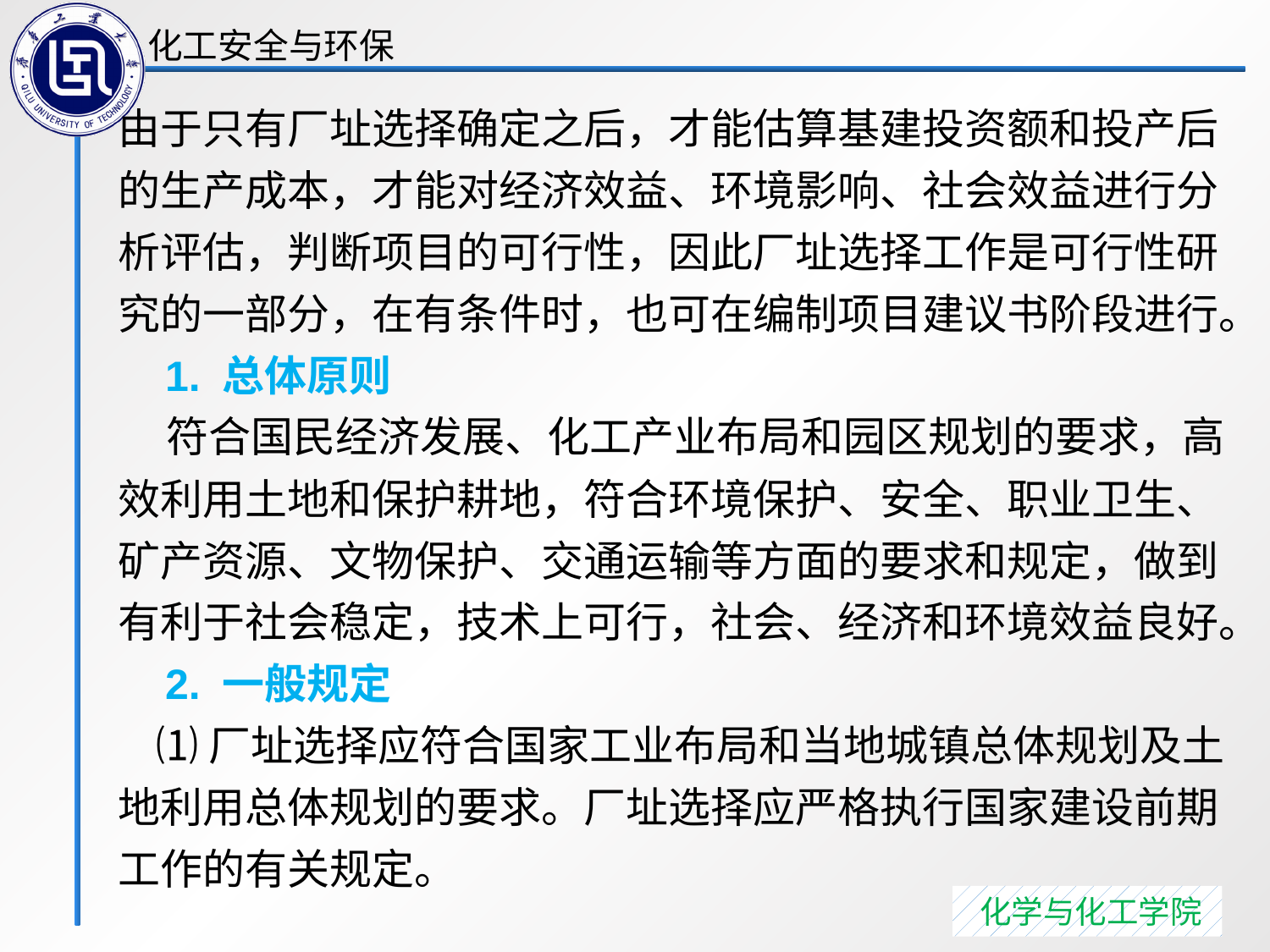

由于只有厂址选择确定之后，才能估算基建投资额和投产后的生产成本，才能对经济效益、环境影响、社会效益进行分析评估，判断项目的可行性，因此厂址选择工作是可行性研究的一部分，在有条件时，也可在编制项目建议书阶段进行。
    1. 总体原则
    符合国民经济发展、化工产业布局和园区规划的要求，高效利用土地和保护耕地，符合环境保护、安全、职业卫生、矿产资源、文物保护、交通运输等方面的要求和规定，做到有利于社会稳定，技术上可行，社会、经济和环境效益良好。
    2. 一般规定
    ⑴厂址选择应符合国家工业布局和当地城镇总体规划及土地利用总体规划的要求。厂址选择应严格执行国家建设前期工作的有关规定。